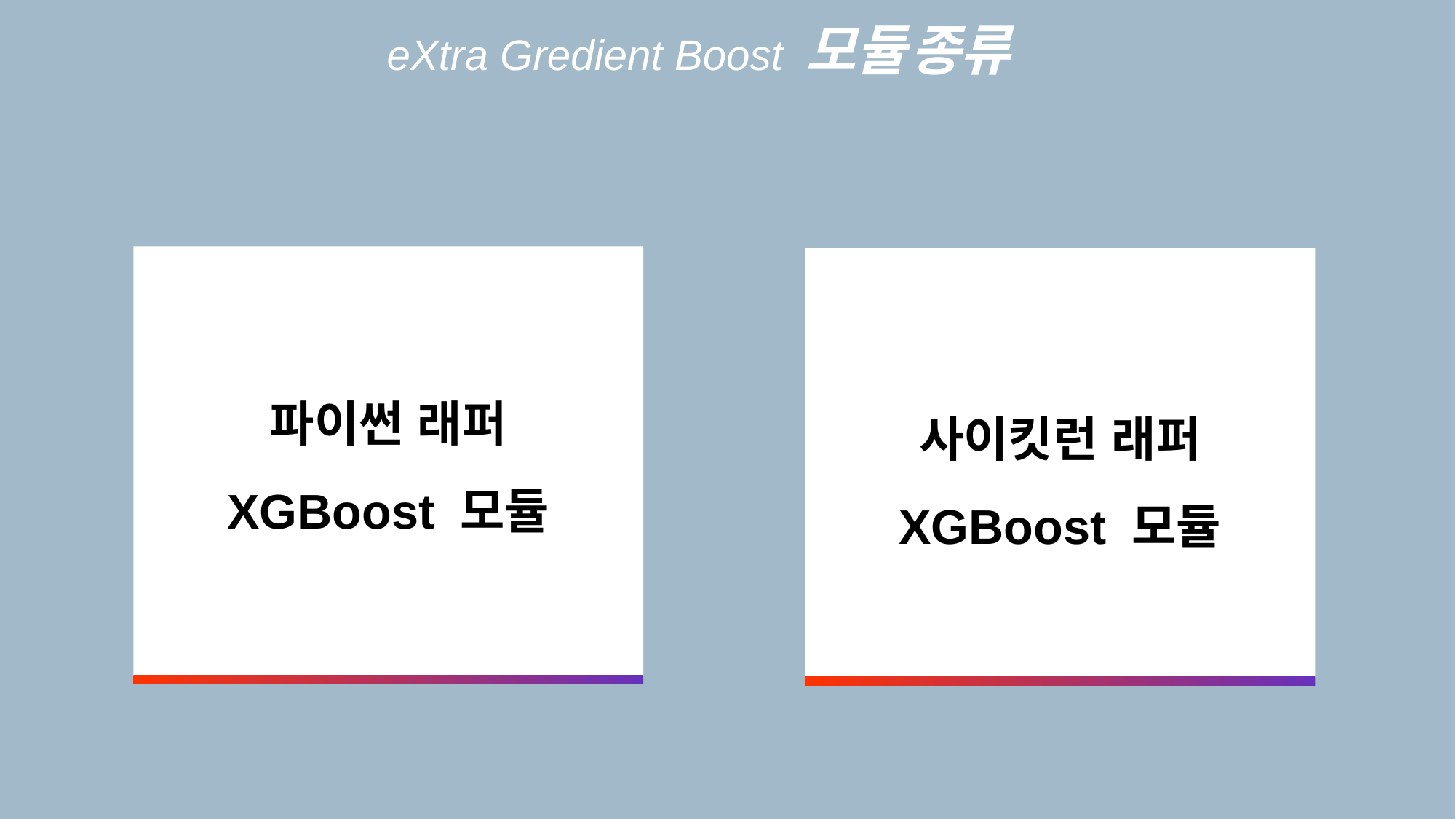

eXtra Gredient Boost 모듈 종류

파이썬 래퍼
XGBoost 모듈

사이킷런 래퍼
XGBoost 모듈